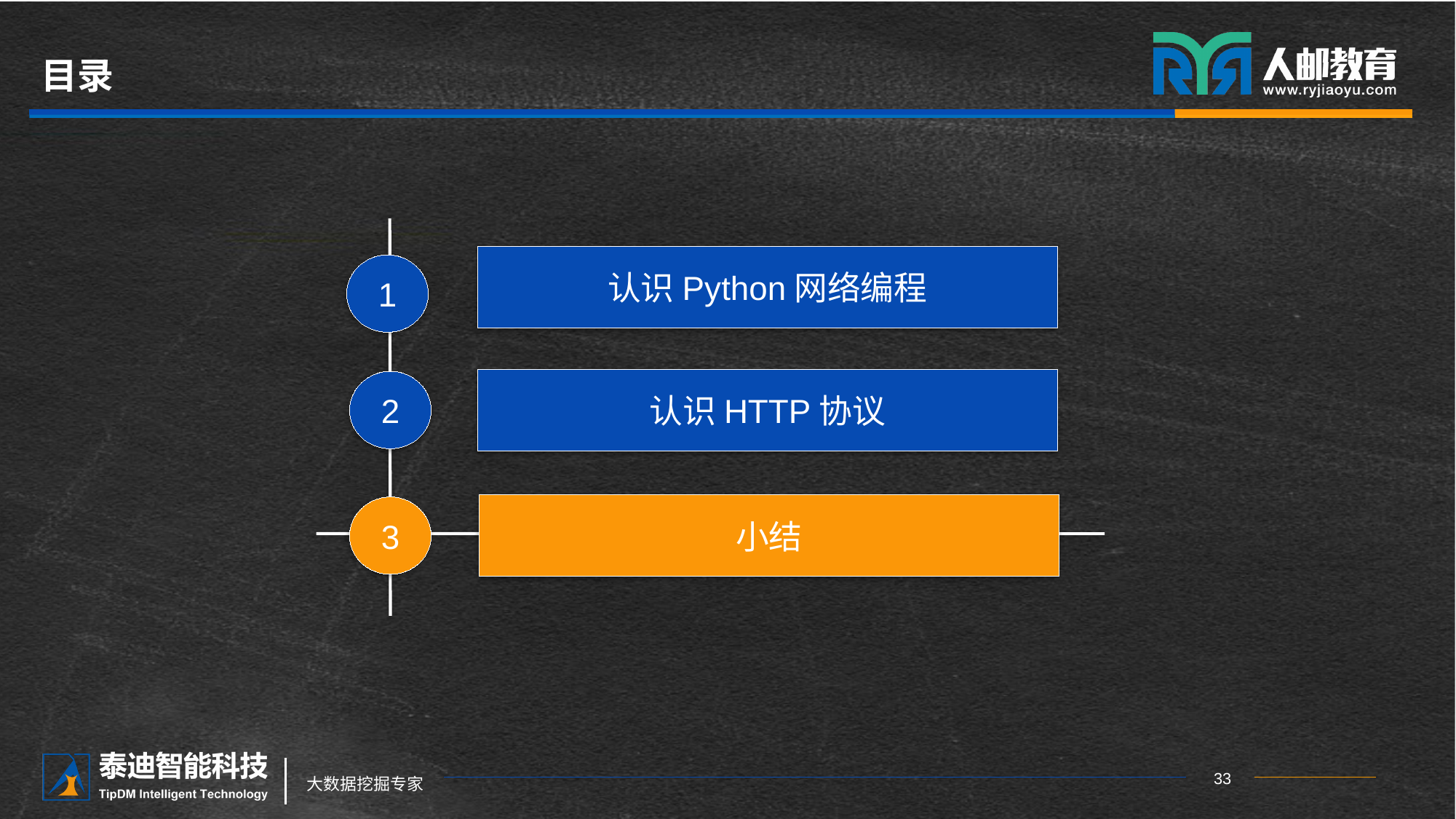

# 目录
认识Python网络编程
1
认识HTTP协议
2
小结
3